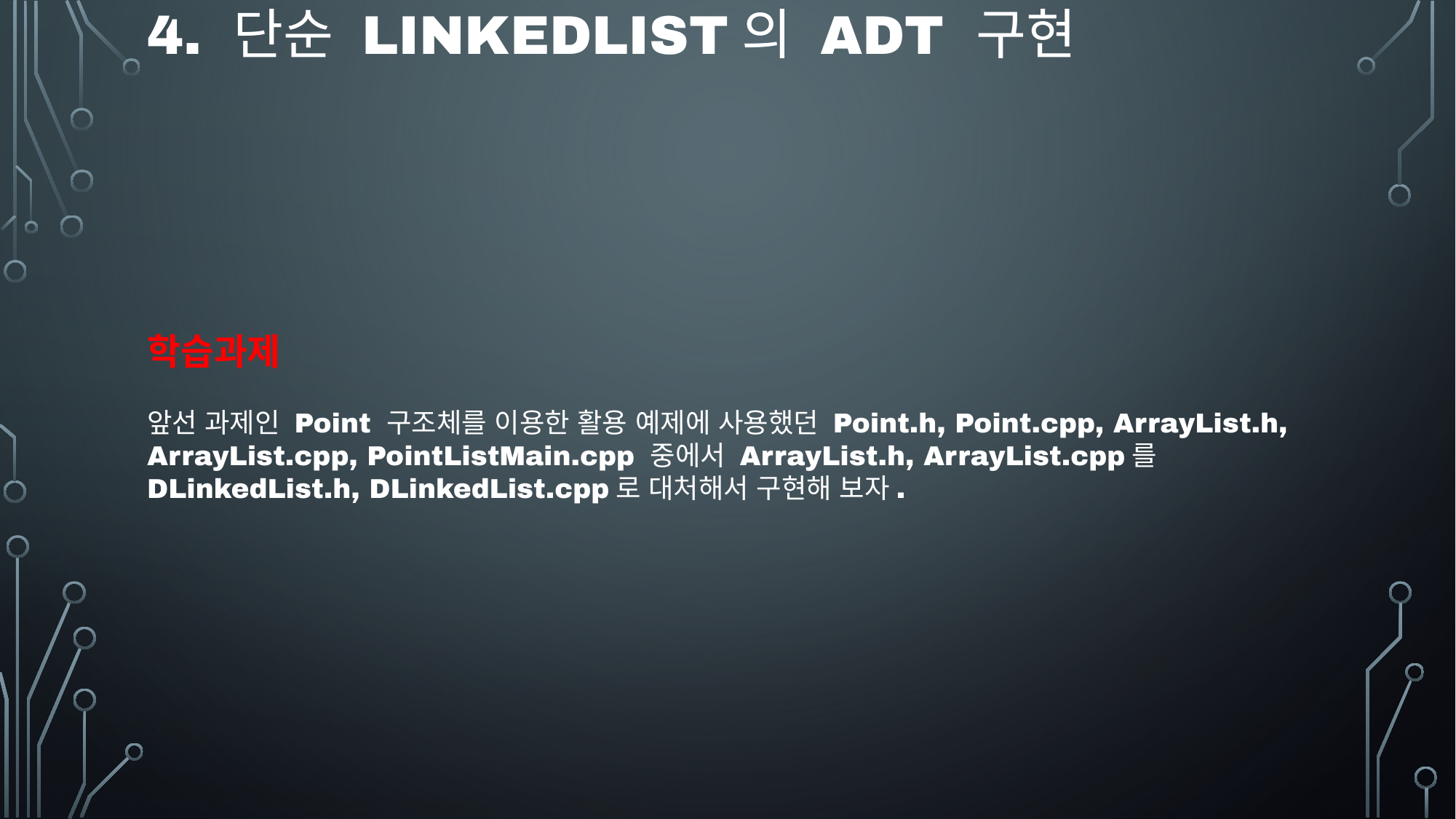

# 4. 단순 LinkedList의 ADT 구현
학습과제

앞선 과제인 Point 구조체를 이용한 활용 예제에 사용했던 Point.h, Point.cpp, ArrayList.h, ArrayList.cpp, PointListMain.cpp 중에서 ArrayList.h, ArrayList.cpp를 DLinkedList.h, DLinkedList.cpp로 대처해서 구현해 보자.